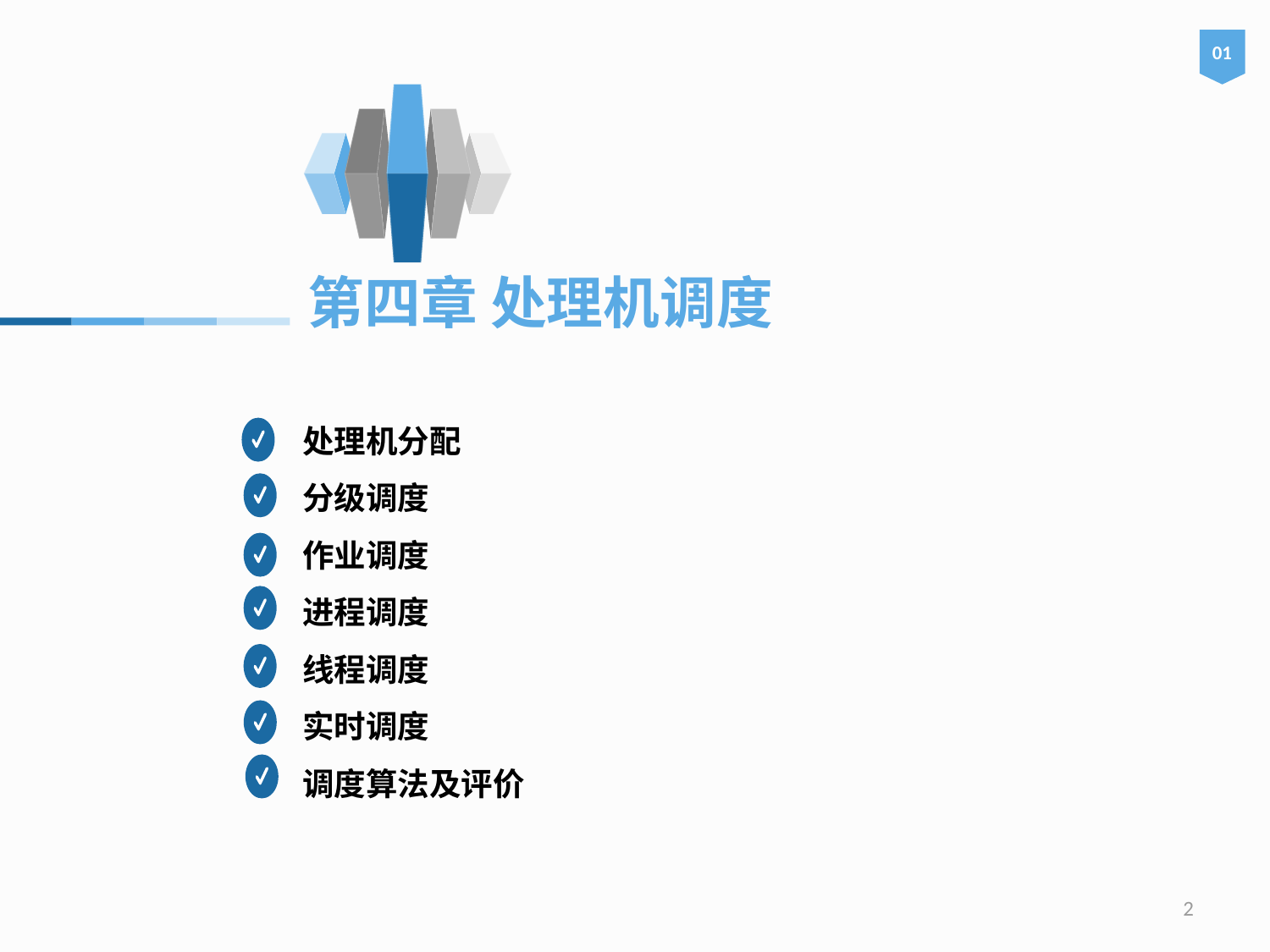

01

# 第四章 处理机调度

处理机分配
分级调度
作业调度
进程调度
线程调度
实时调度
调度算法及评价

2